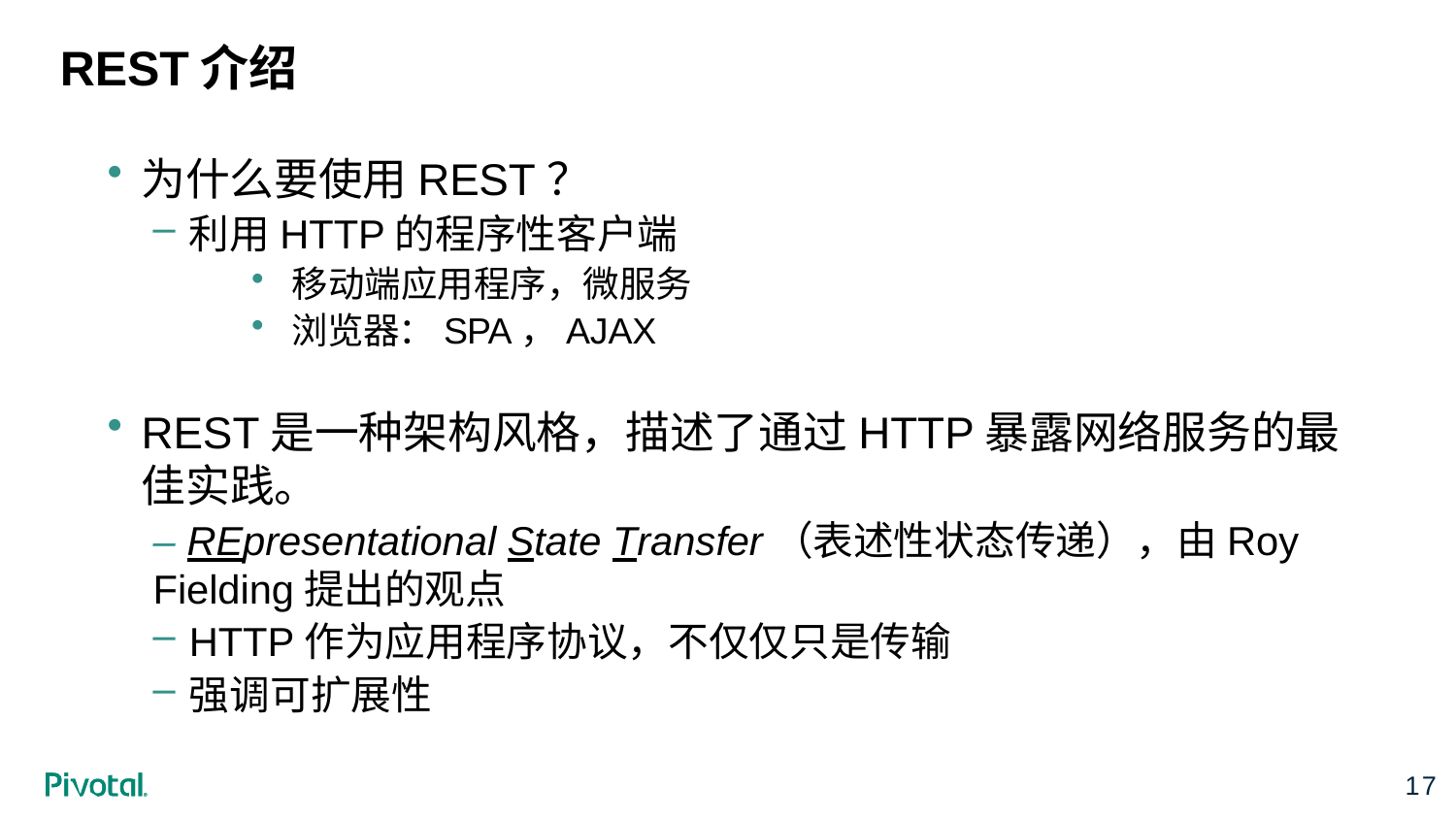

REST介绍
为什么要使用REST？
利用HTTP的程序性客户端
移动端应用程序，微服务
浏览器：SPA，AJAX

REST是一种架构风格，描述了通过HTTP暴露网络服务的最佳实践。
– REpresentational State Transfer（表述性状态传递），由Roy Fielding提出的观点
HTTP作为应用程序协议，不仅仅只是传输
强调可扩展性
17